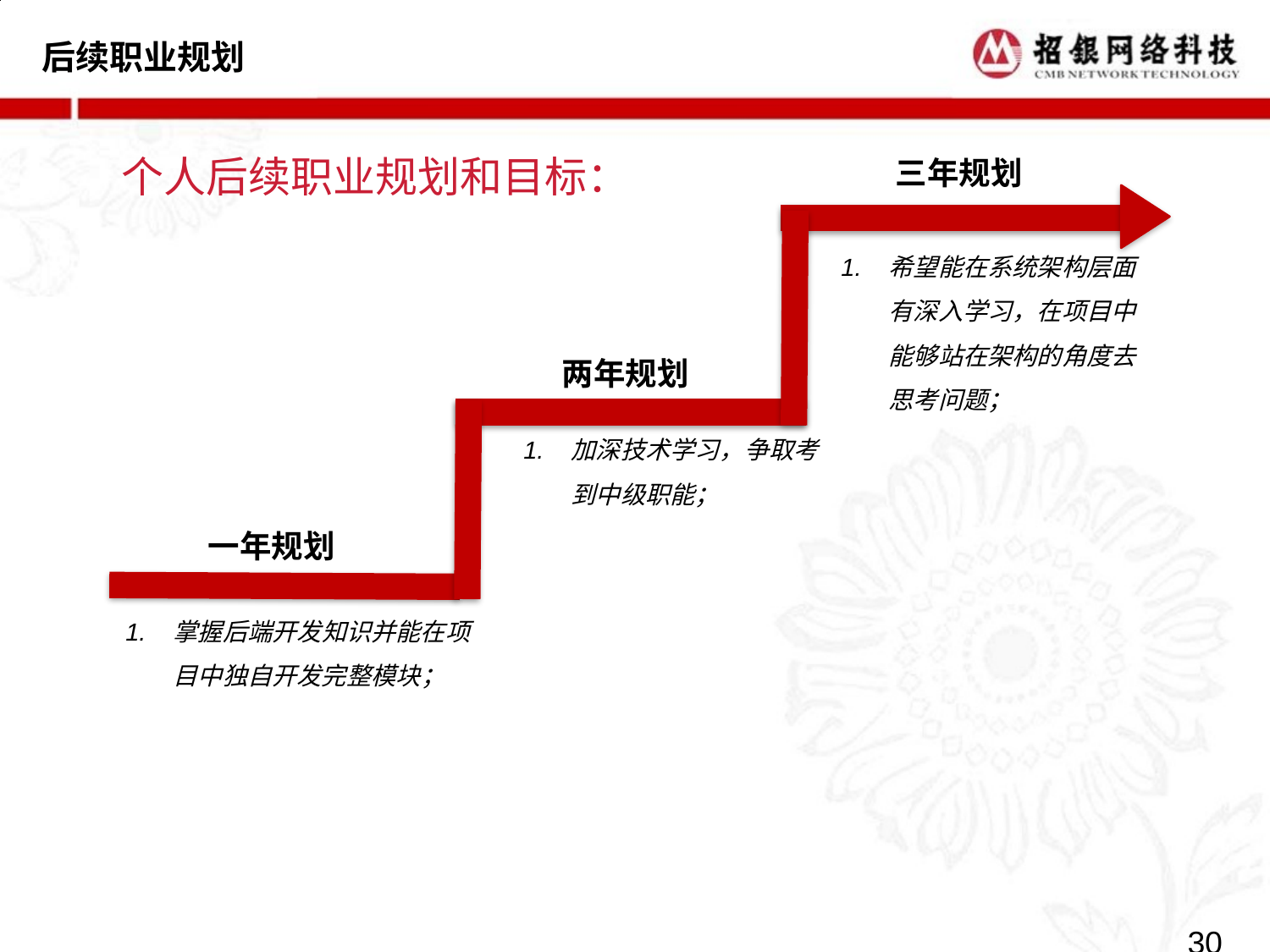

后续职业规划
个人后续职业规划和目标：
三年规划

希望能在系统架构层面有深入学习，在项目中能够站在架构的角度去思考问题；

两年规划
加深技术学习，争取考到中级职能；

一年规划
掌握后端开发知识并能在项目中独自开发完整模块；

30